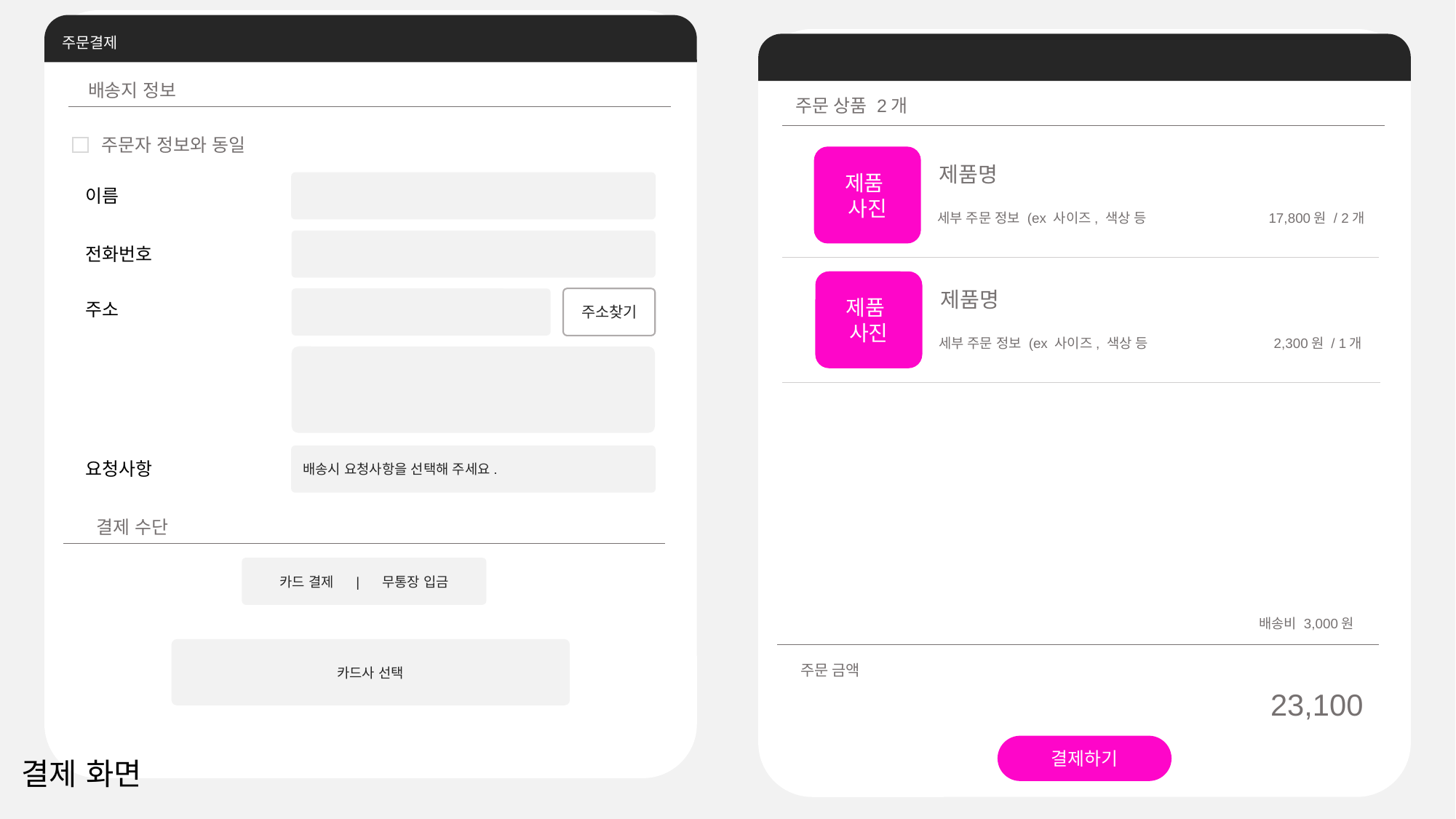

주문결제
로그아웃 | 마이페이지

배송지 정보
주문 상품 2개
주문자 정보와 동일

제품
사진
제품명
세부 주문 정보 (ex 사이즈, 색상 등
17,800원 / 2개

이름

전화번호
제품
사진
제품명
세부 주문 정보 (ex 사이즈, 색상 등
2,300원 / 1개

주소찾기
주소

배송시 요청사항을 선택해 주세요.
요청사항
결제 수단
카드 결제     |     무통장 입금
배송비 3,000원
카드사 선택
주문 금액
23,100
결제하기
결제 화면